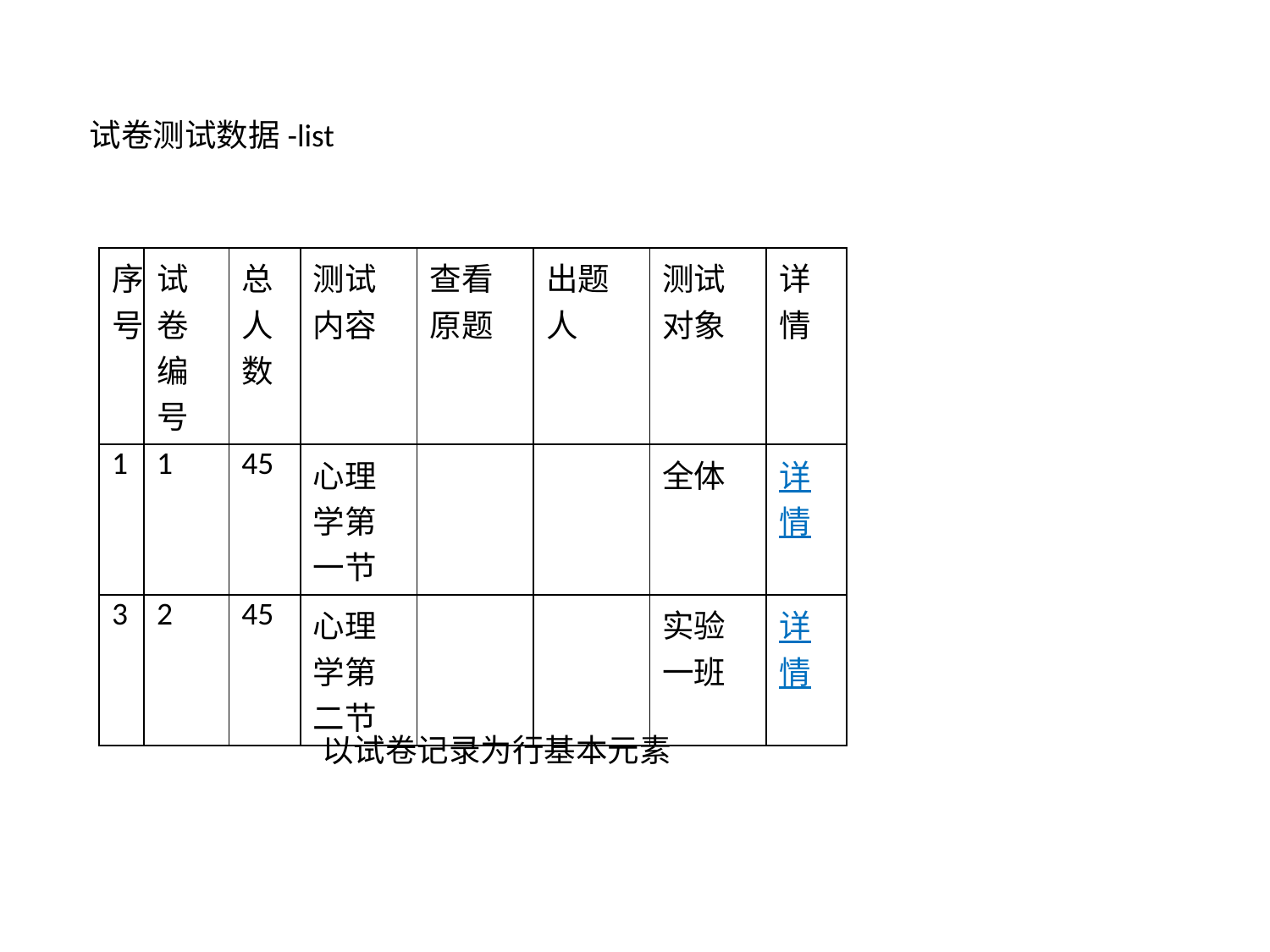

试卷测试数据-list
| 序号 | 试卷编号 | 总人数 | 测试内容 | 查看原题 | 出题人 | 测试对象 | 详情 |
| --- | --- | --- | --- | --- | --- | --- | --- |
| 1 | 1 | 45 | 心理学第一节 |  |  | 全体 | 详情 |
| 3 | 2 | 45 | 心理学第二节 |  |  | 实验一班 | 详情 |
以试卷记录为行基本元素